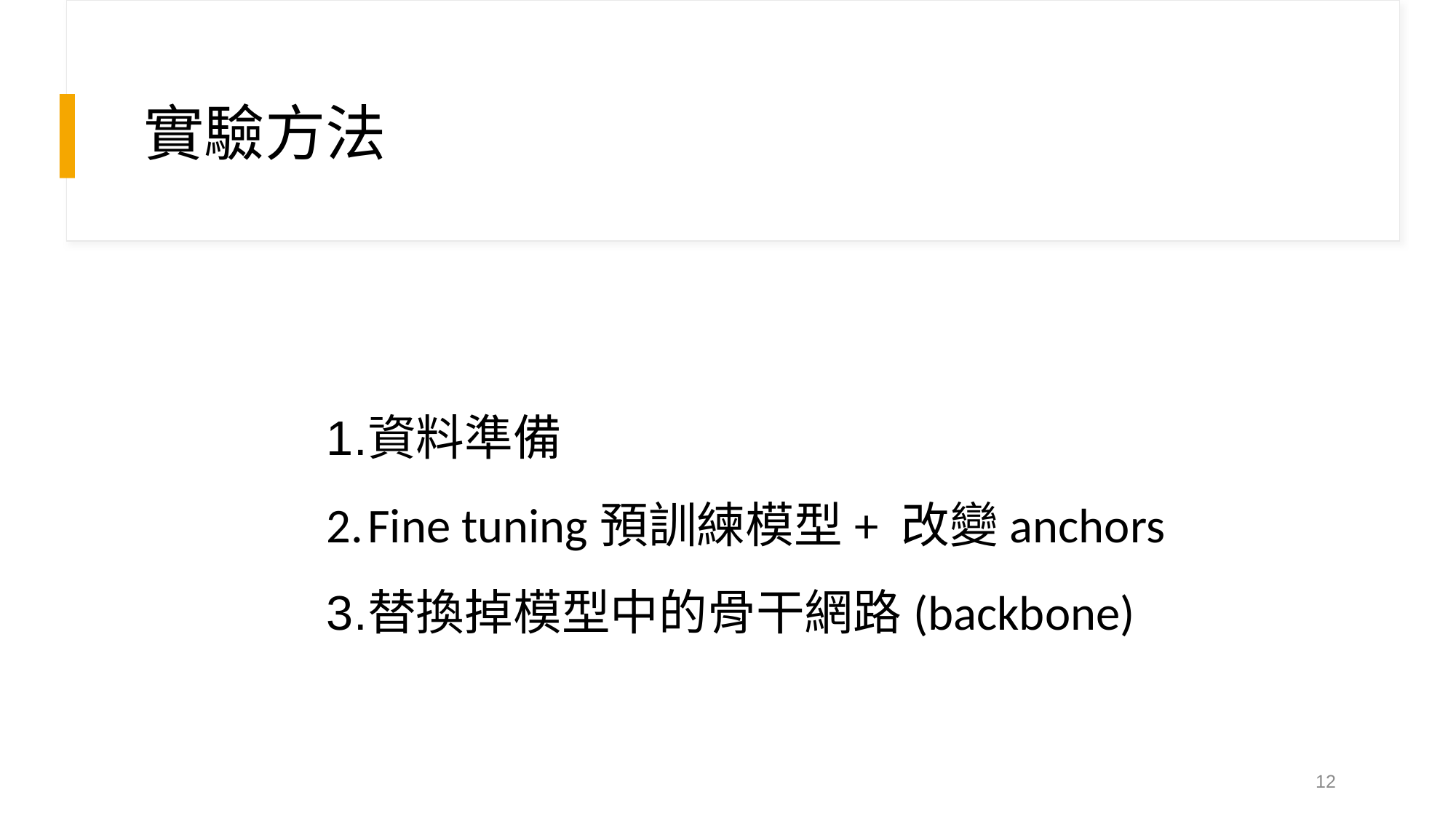

實驗方法
資料準備
Fine tuning預訓練模型+ 改變anchors
替換掉模型中的骨干網路(backbone)
12